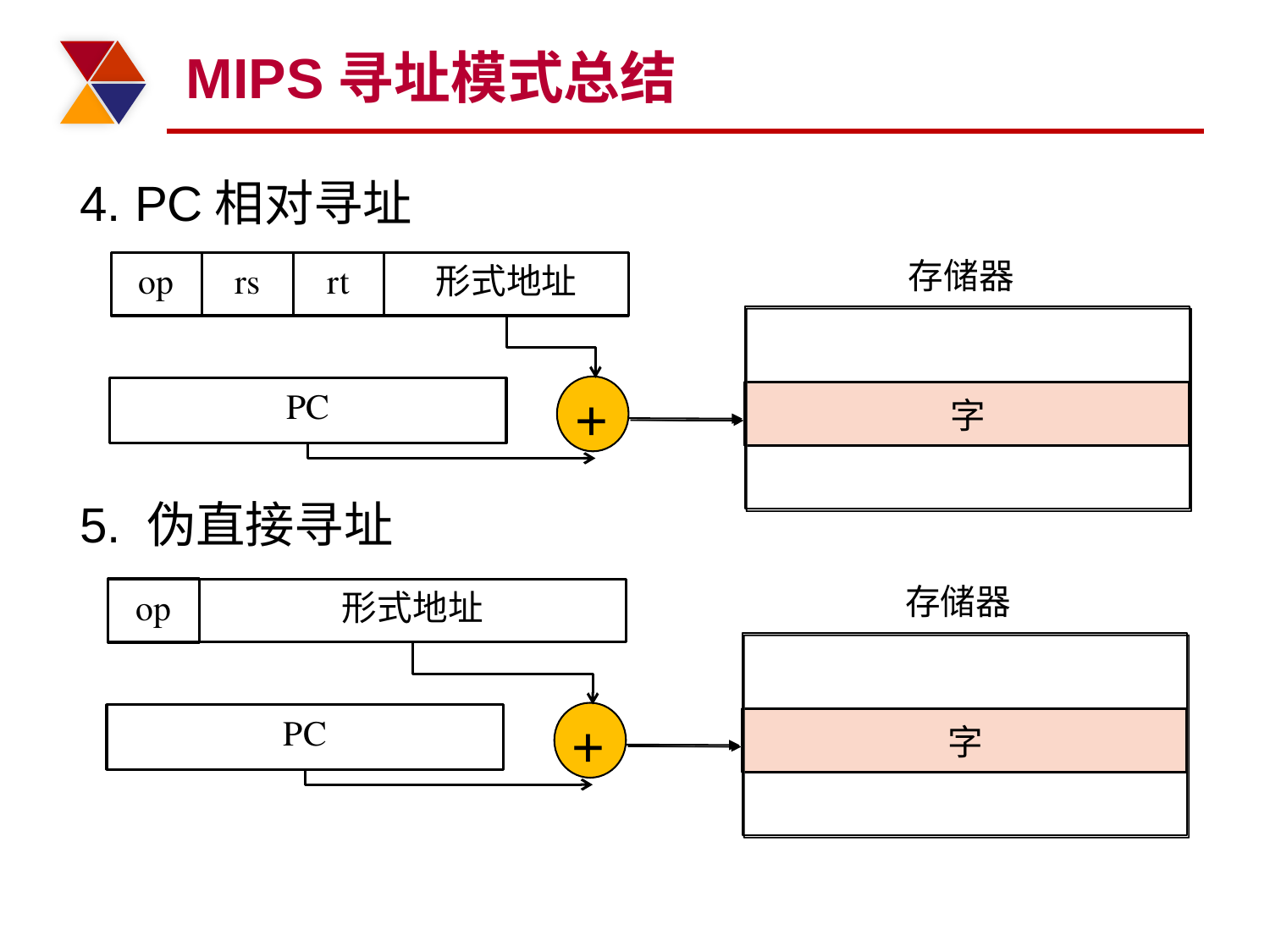

# MIPS寻址模式总结
4. PC相对寻址

5. 伪直接寻址
存储器
op
rs
rt
形式地址

PC
+

字
存储器
op
形式地址

PC
+

字